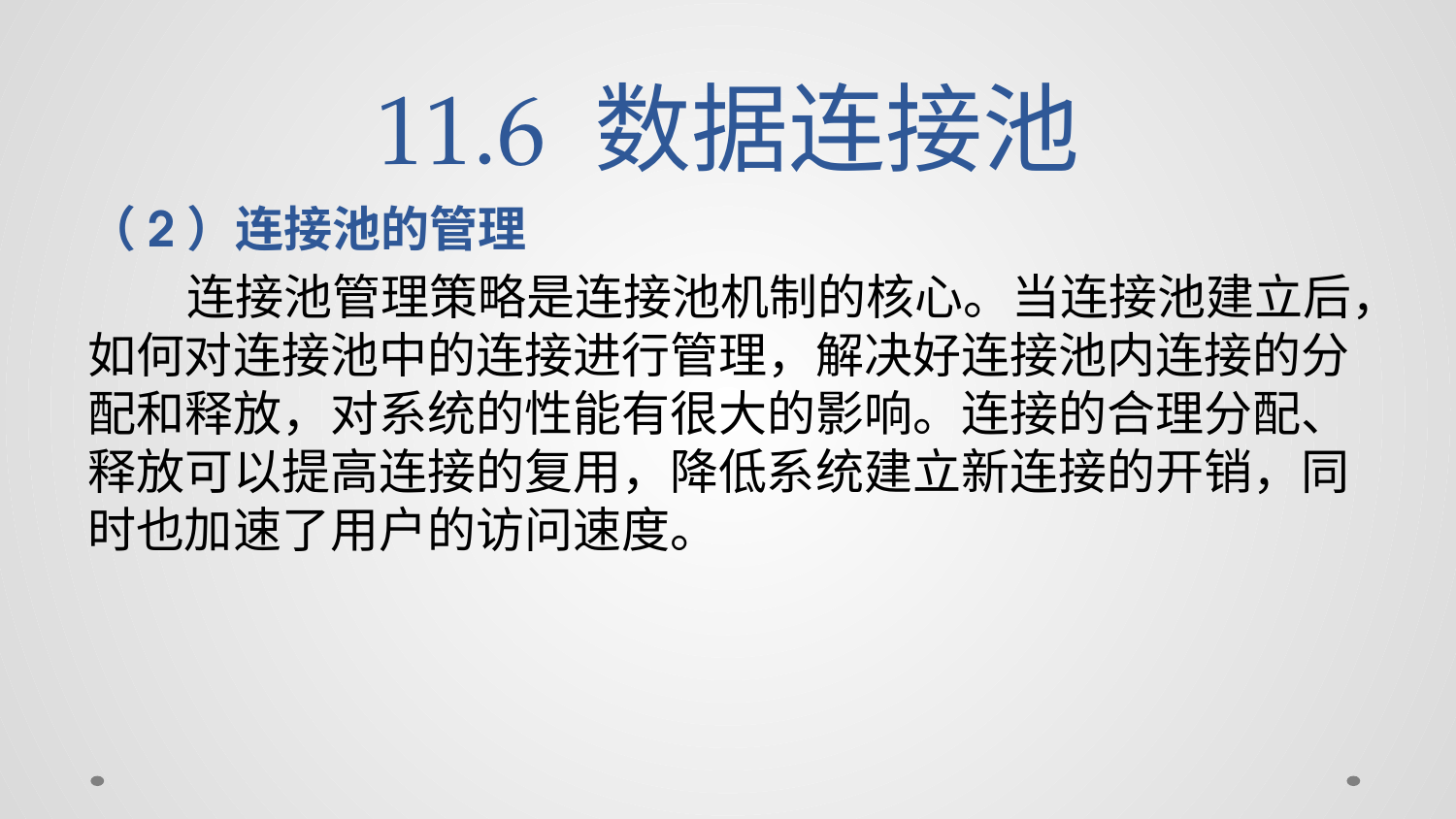

# 11.6 数据连接池
（2）连接池的管理
        连接池管理策略是连接池机制的核心。当连接池建立后，如何对连接池中的连接进行管理，解决好连接池内连接的分配和释放，对系统的性能有很大的影响。连接的合理分配、释放可以提高连接的复用，降低系统建立新连接的开销，同时也加速了用户的访问速度。